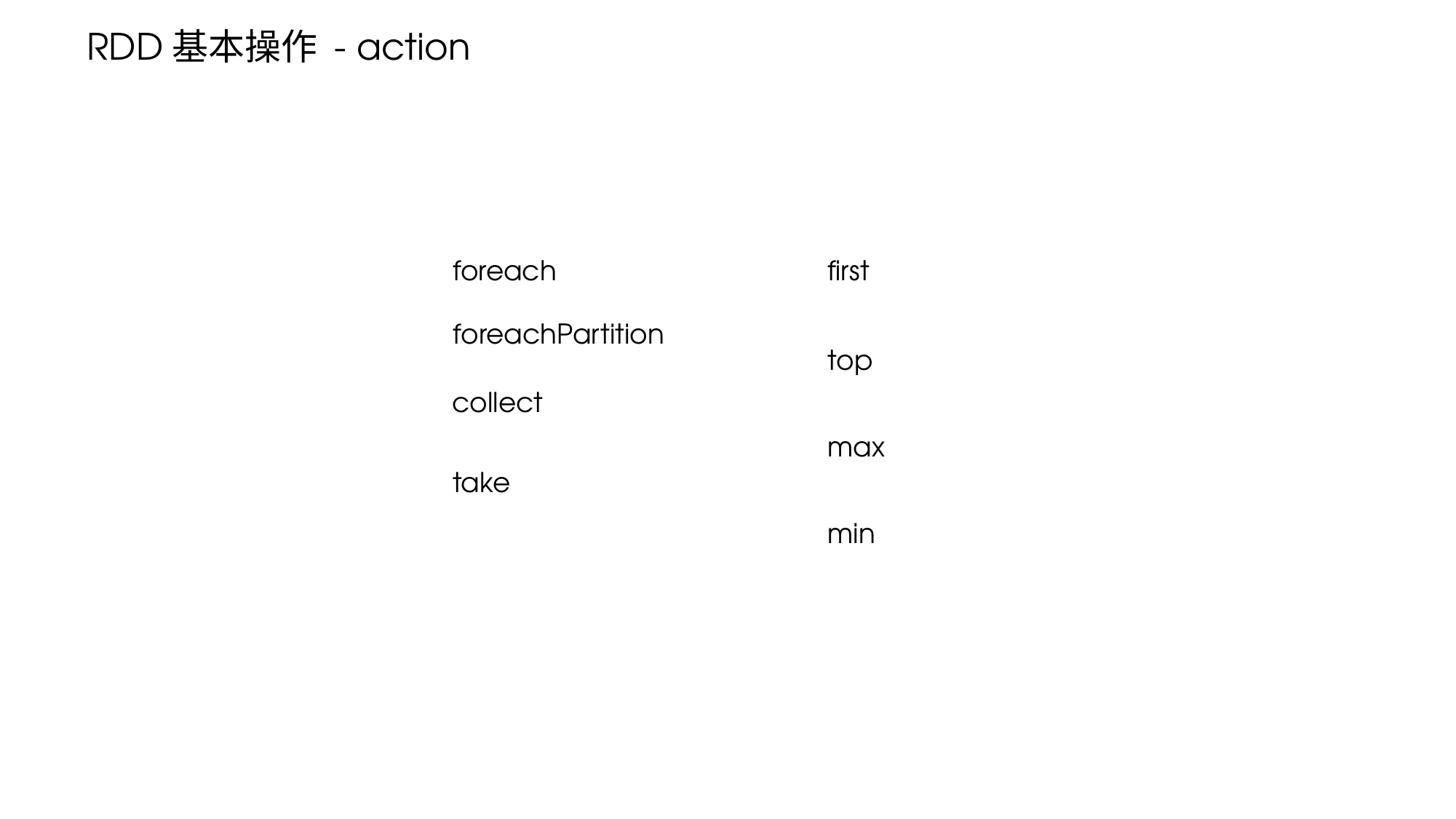

RDD基本操作 - action
foreach
first
foreachPartition
top
collect
max
take
min